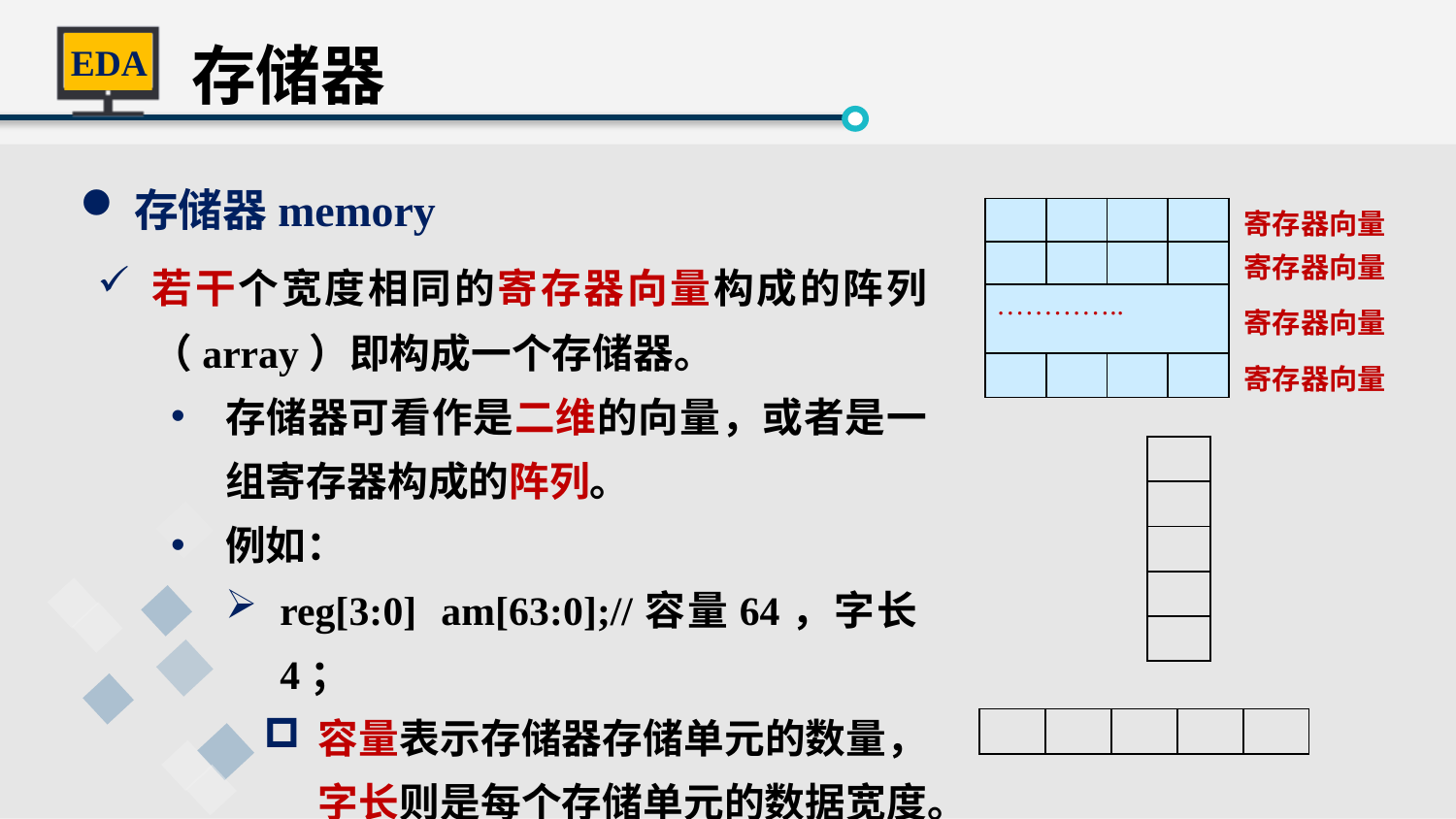

存储器
存储器memory
若干个宽度相同的寄存器向量构成的阵列（array）即构成一个存储器。
存储器可看作是二维的向量，或者是一组寄存器构成的阵列。
例如：
reg[3:0]  am[63:0];//容量64，字长4；
容量表示存储器存储单元的数量，字长则是每个存储单元的数据宽度。
|  |  |  |  |
| --- | --- | --- | --- |
寄存器向量
|  |  |  |  |
| --- | --- | --- | --- |
寄存器向量
| ………….. |
| --- |
寄存器向量
|  |  |  |  |
| --- | --- | --- | --- |
寄存器向量
|  |
| --- |
|  |
|  |
|  |
|  |
|  |  |  |  |  |
| --- | --- | --- | --- | --- |